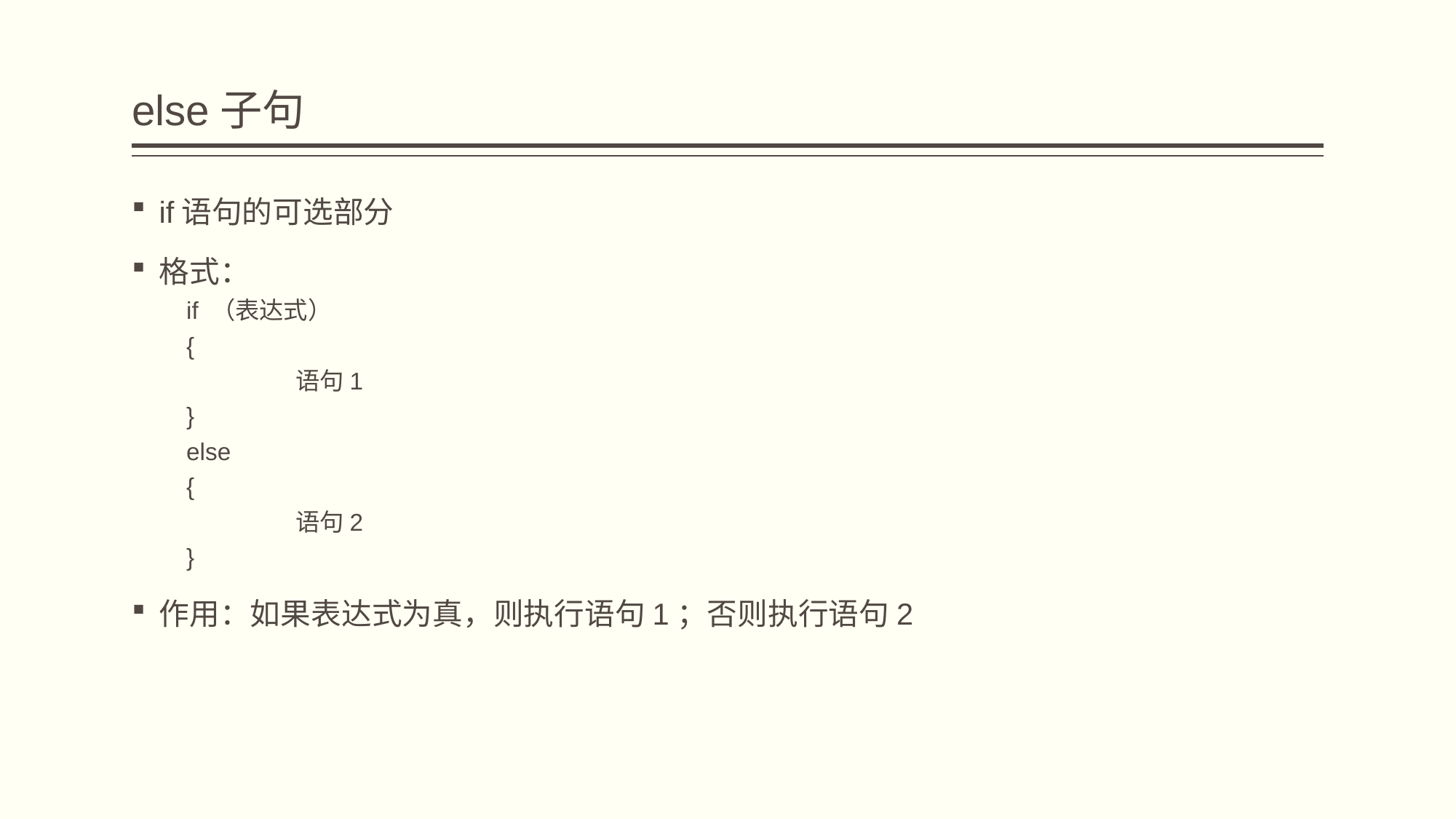

# else子句
if语句的可选部分
格式：
if （表达式）
{
	语句1
}
else
{
	语句2
}
作用：如果表达式为真，则执行语句1；否则执行语句2